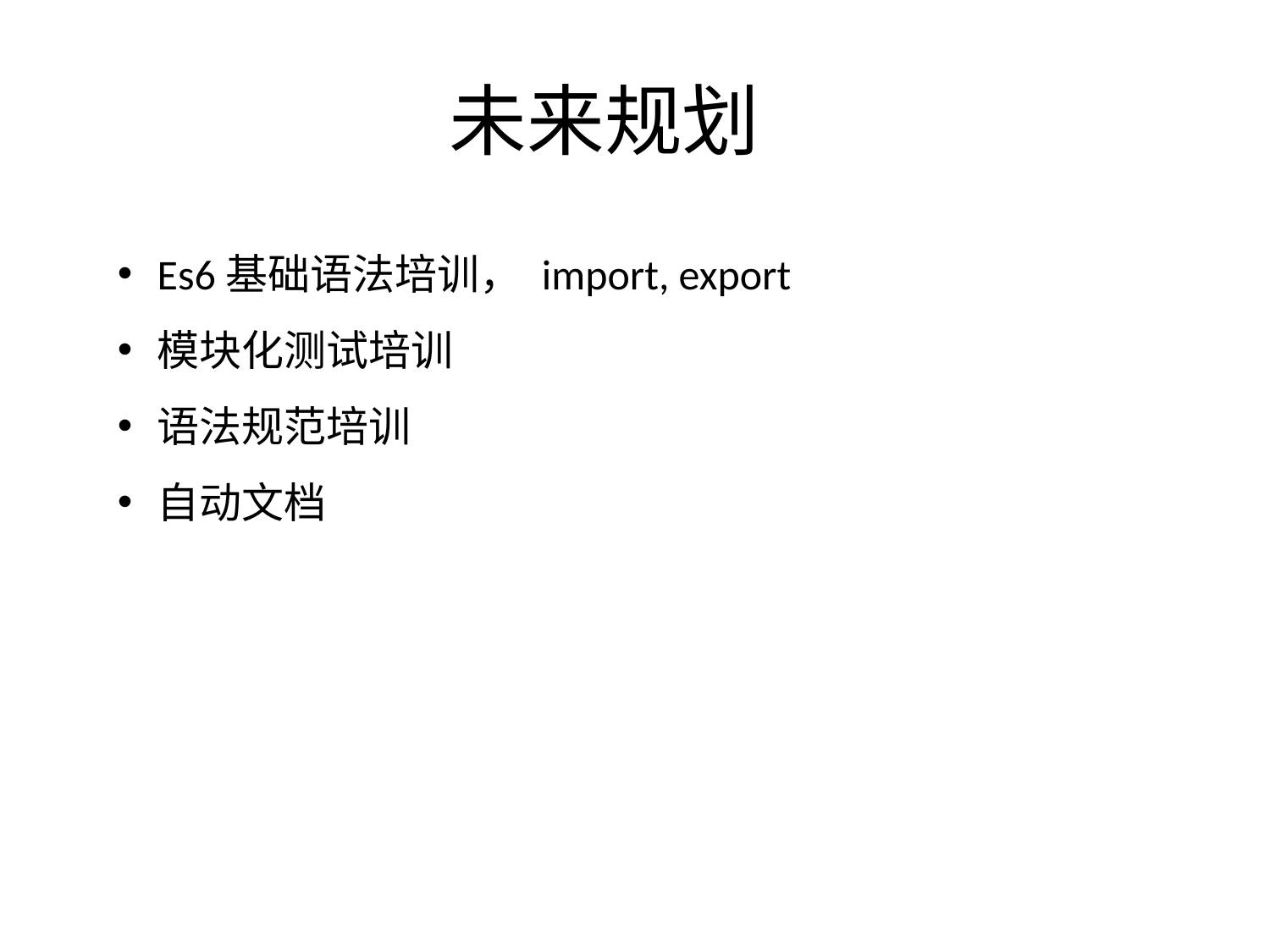

# 未来规划
Es6基础语法培训， import, export
模块化测试培训
语法规范培训
自动文档